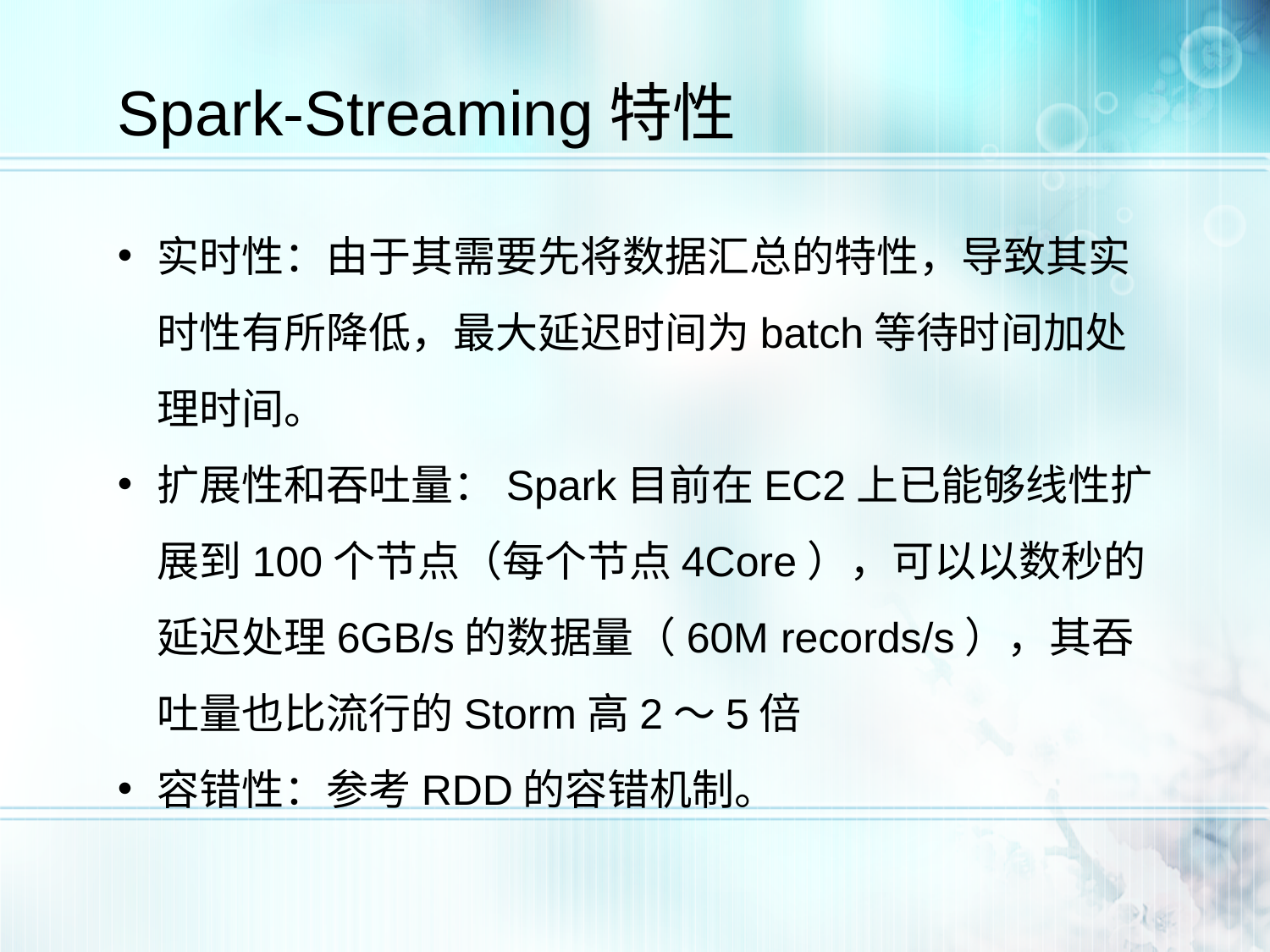

Spark-Streaming特性
实时性：由于其需要先将数据汇总的特性，导致其实时性有所降低，最大延迟时间为batch等待时间加处理时间。
扩展性和吞吐量：Spark目前在EC2上已能够线性扩展到100个节点（每个节点4Core），可以以数秒的延迟处理6GB/s的数据量（60M records/s），其吞吐量也比流行的Storm高2～5倍
容错性：参考RDD的容错机制。